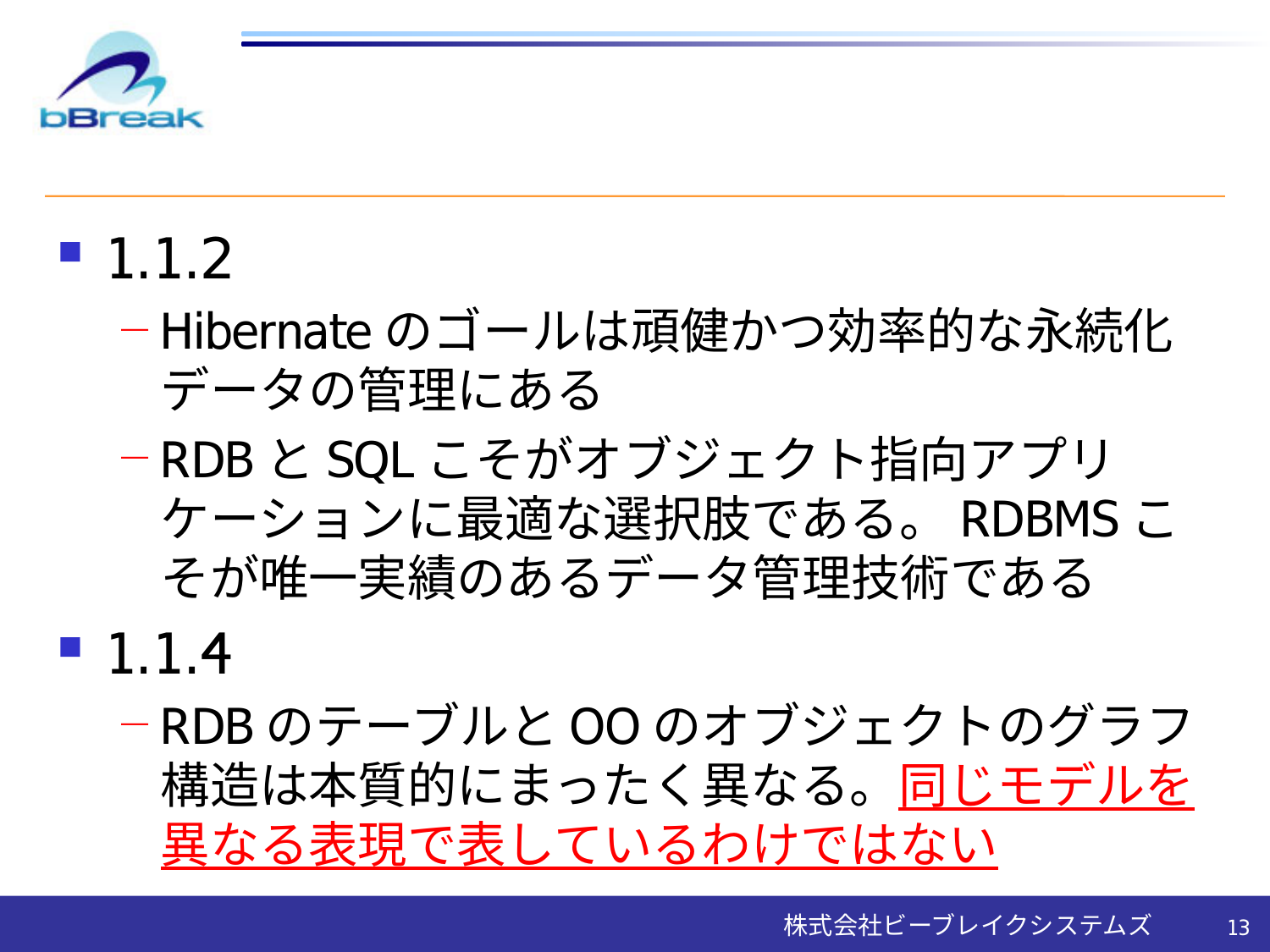

#
1.1.2
Hibernateのゴールは頑健かつ効率的な永続化データの管理にある
RDBとSQLこそがオブジェクト指向アプリケーションに最適な選択肢である。RDBMSこそが唯一実績のあるデータ管理技術である
1.1.4
RDBのテーブルとOOのオブジェクトのグラフ構造は本質的にまったく異なる。同じモデルを異なる表現で表しているわけではない